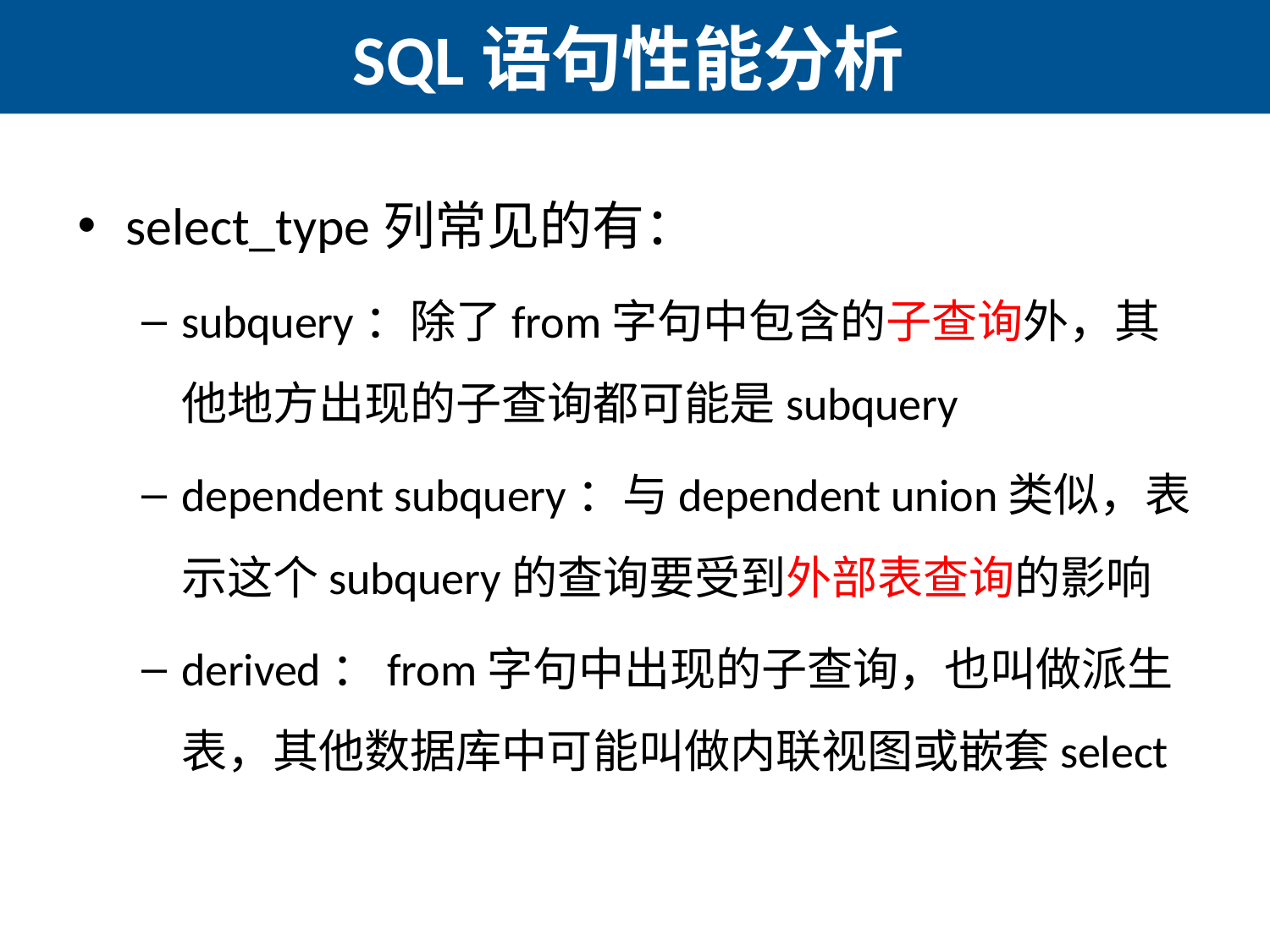

# SQL语句性能分析
select_type列常见的有：
subquery：除了from字句中包含的子查询外，其他地方出现的子查询都可能是subquery
dependent subquery：与dependent union类似，表示这个subquery的查询要受到外部表查询的影响
derived：from字句中出现的子查询，也叫做派生表，其他数据库中可能叫做内联视图或嵌套select